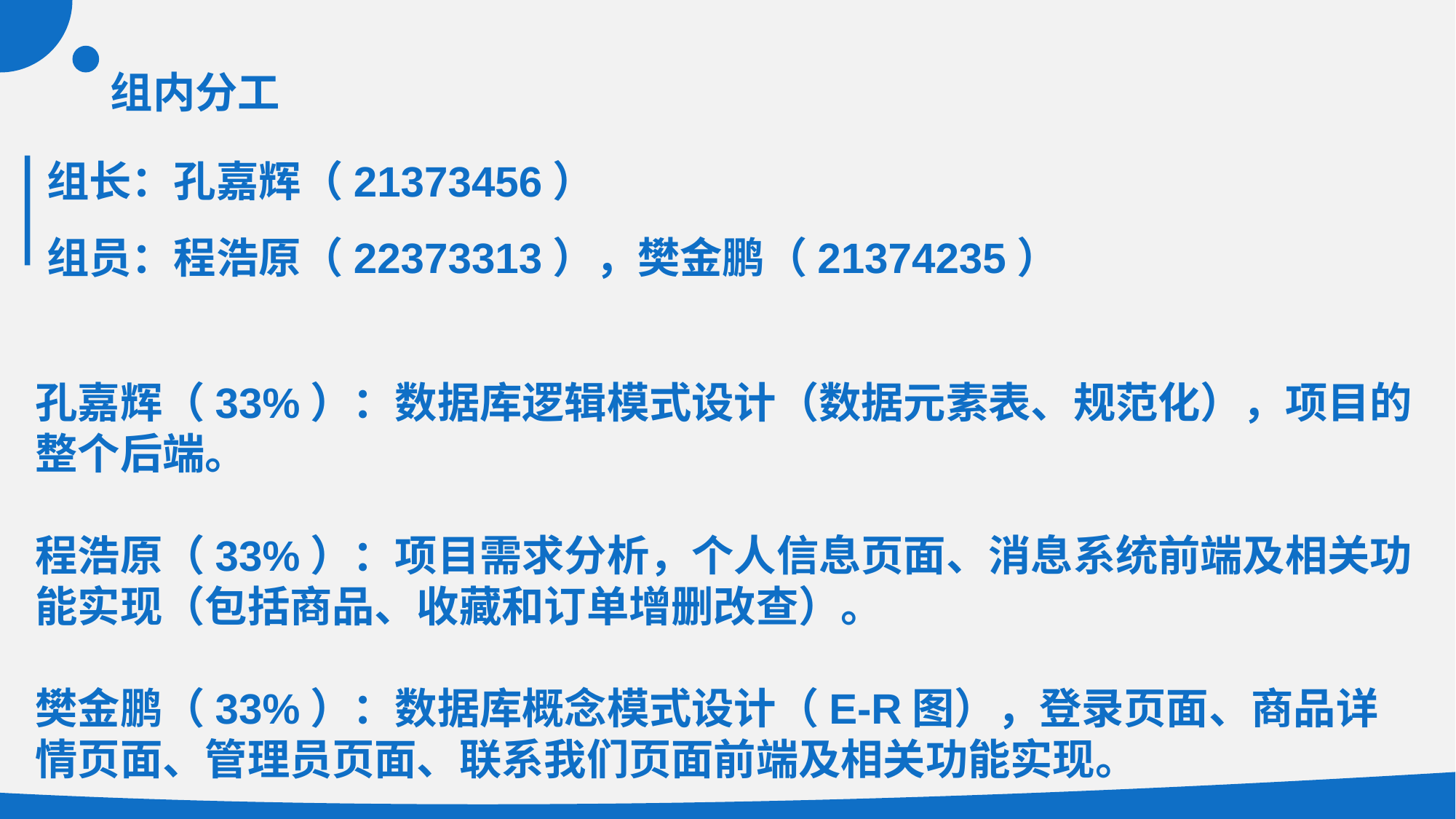

组内分工
组长：孔嘉辉（21373456）
组员：程浩原（22373313），樊金鹏（21374235）

孔嘉辉（33%）：数据库逻辑模式设计（数据元素表、规范化），项目的整个后端。

程浩原（33%）：项目需求分析，个人信息页面、消息系统前端及相关功能实现（包括商品、收藏和订单增删改查）。

樊金鹏（33%）：数据库概念模式设计（E-R图），登录页面、商品详情页面、管理员页面、联系我们页面前端及相关功能实现。